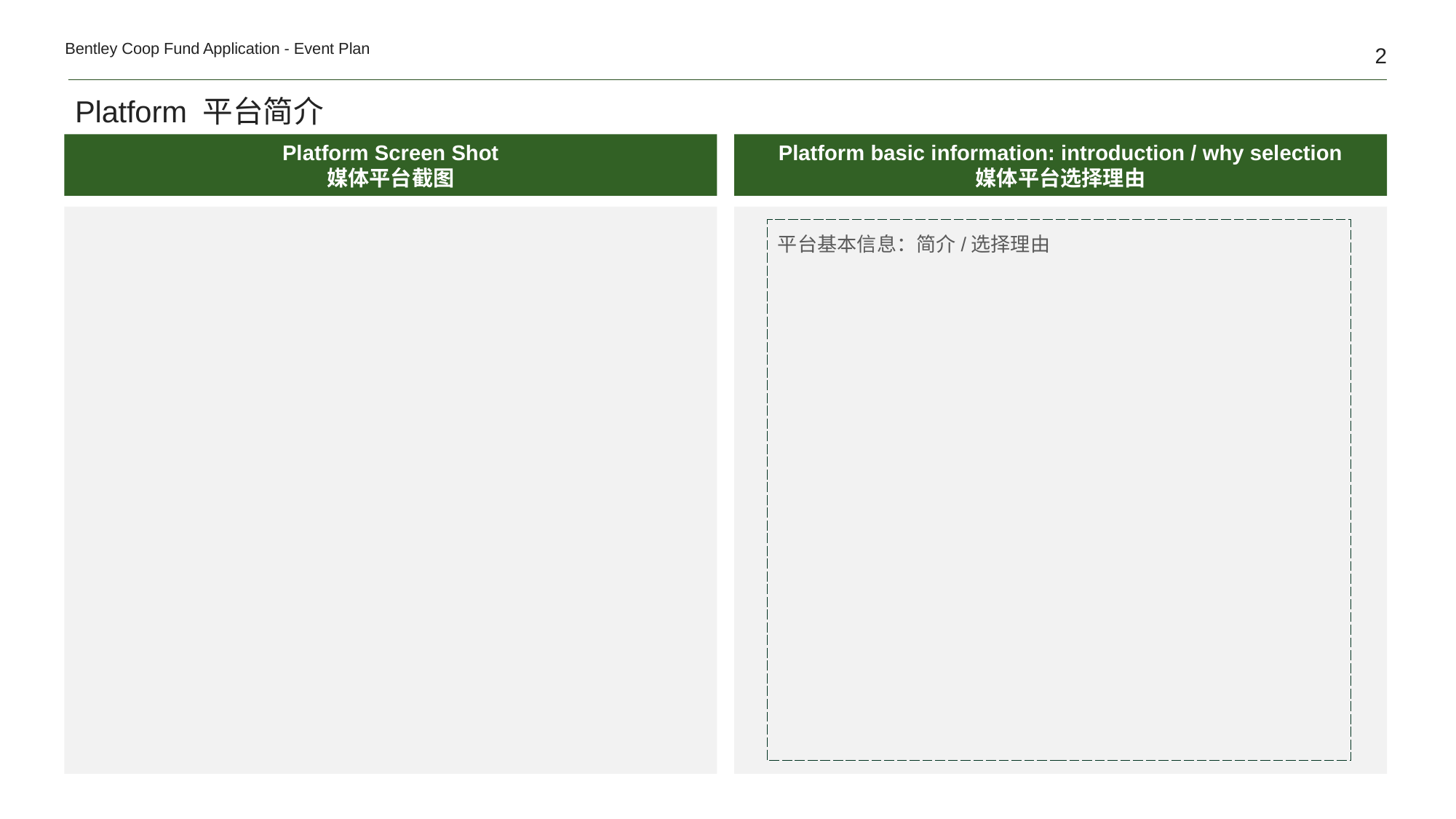

2
Bentley Coop Fund Application - Event Plan
Platform 平台简介
Platform Screen Shot
媒体平台截图
Platform basic information: introduction / why selection
媒体平台选择理由

平台基本信息：简介/选择理由